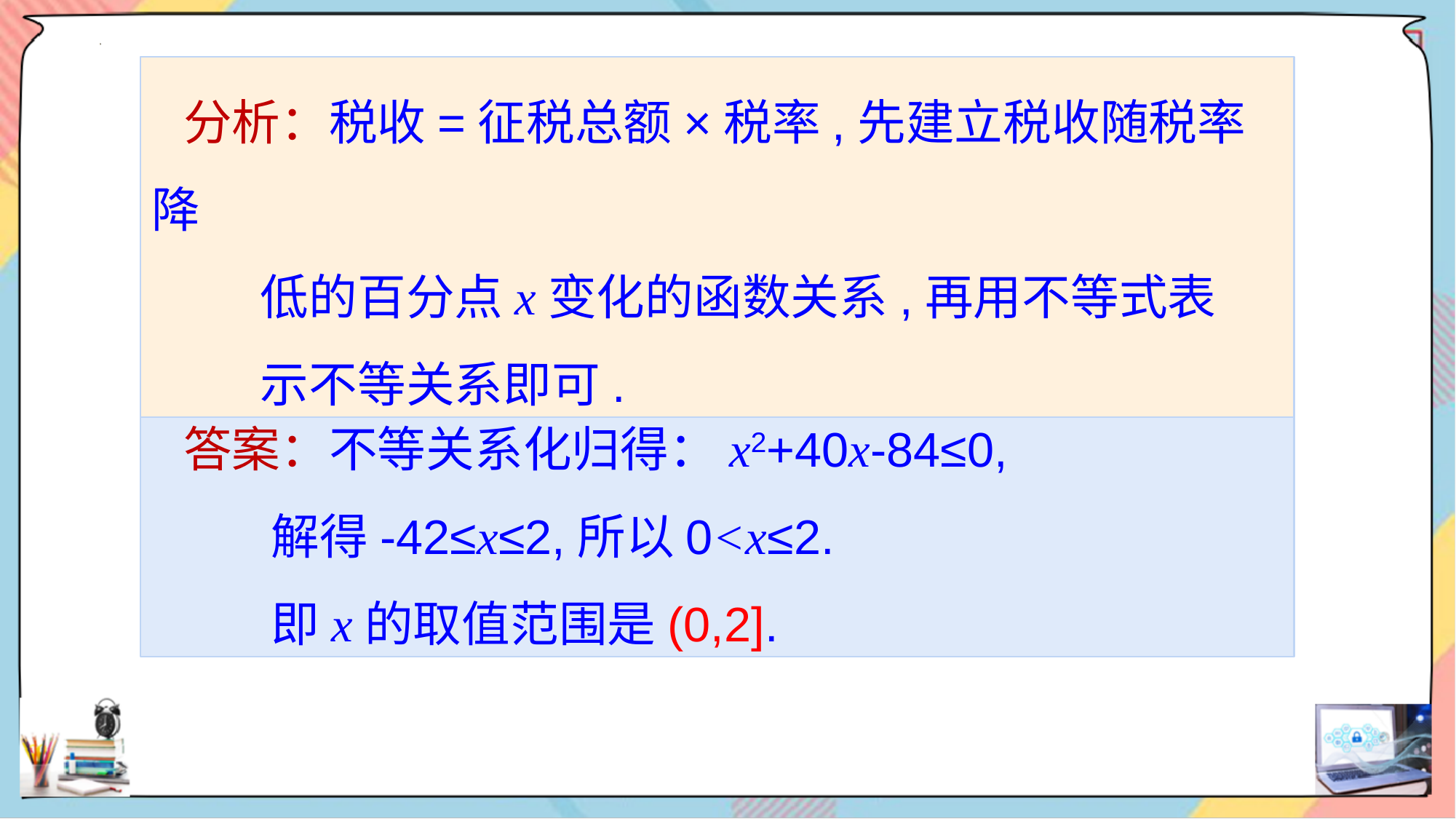

分析：税收=征税总额×税率,先建立税收随税率降
      低的百分点x变化的函数关系,再用不等式表
      示不等关系即可.
答案：不等关系化归得：x2+40x-84≤0,
       解得-42≤x≤2,所以0<x≤2.
       即x的取值范围是(0,2].